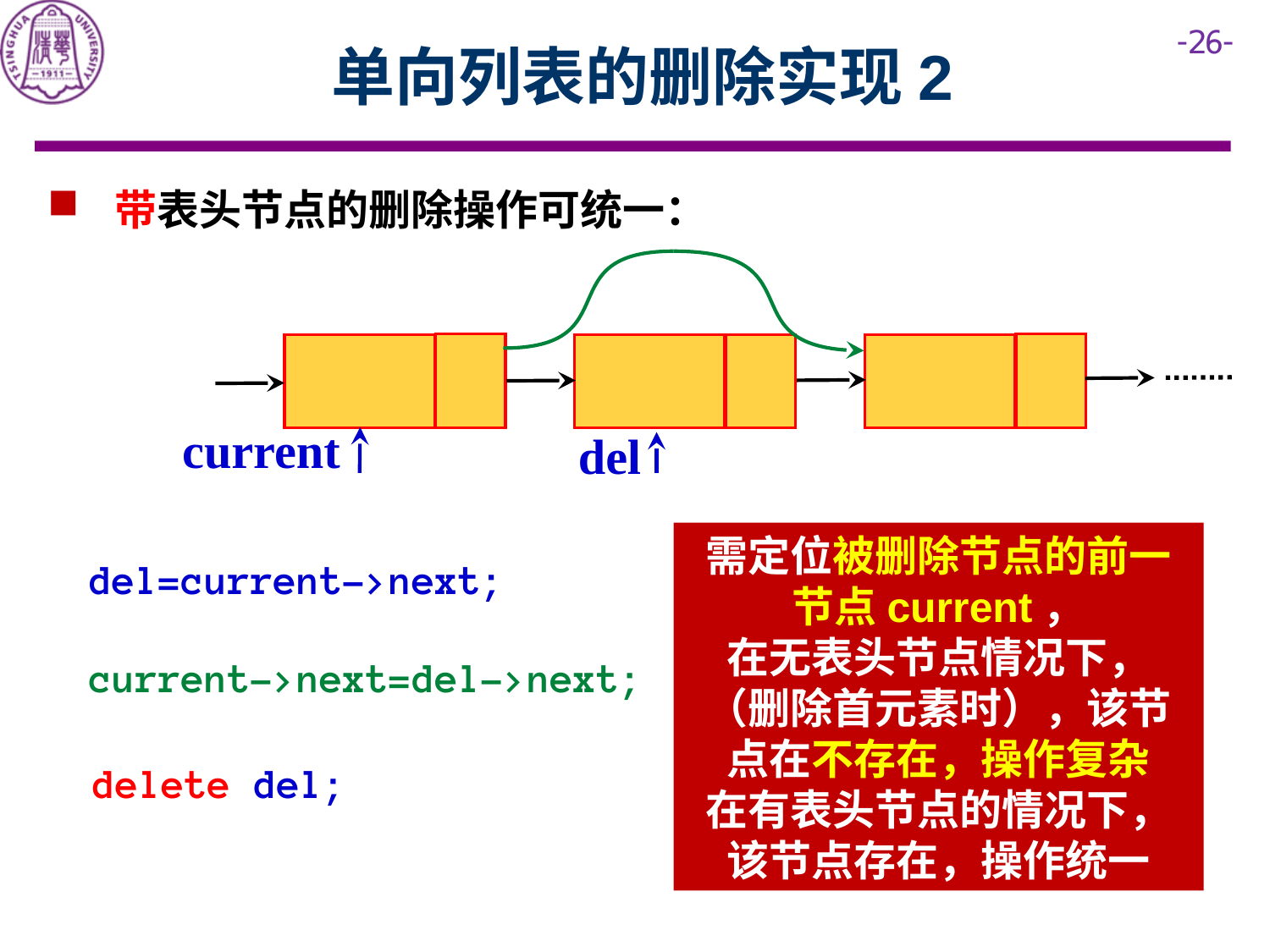

# 单向列表的删除实现2
 带表头节点的删除操作可统一：

current
del
需定位被删除节点的前一节点current，
在无表头节点情况下，（删除首元素时），该节点在不存在，操作复杂
在有表头节点的情况下，该节点存在，操作统一
del=current->next;
current->next=del->next;
delete del;